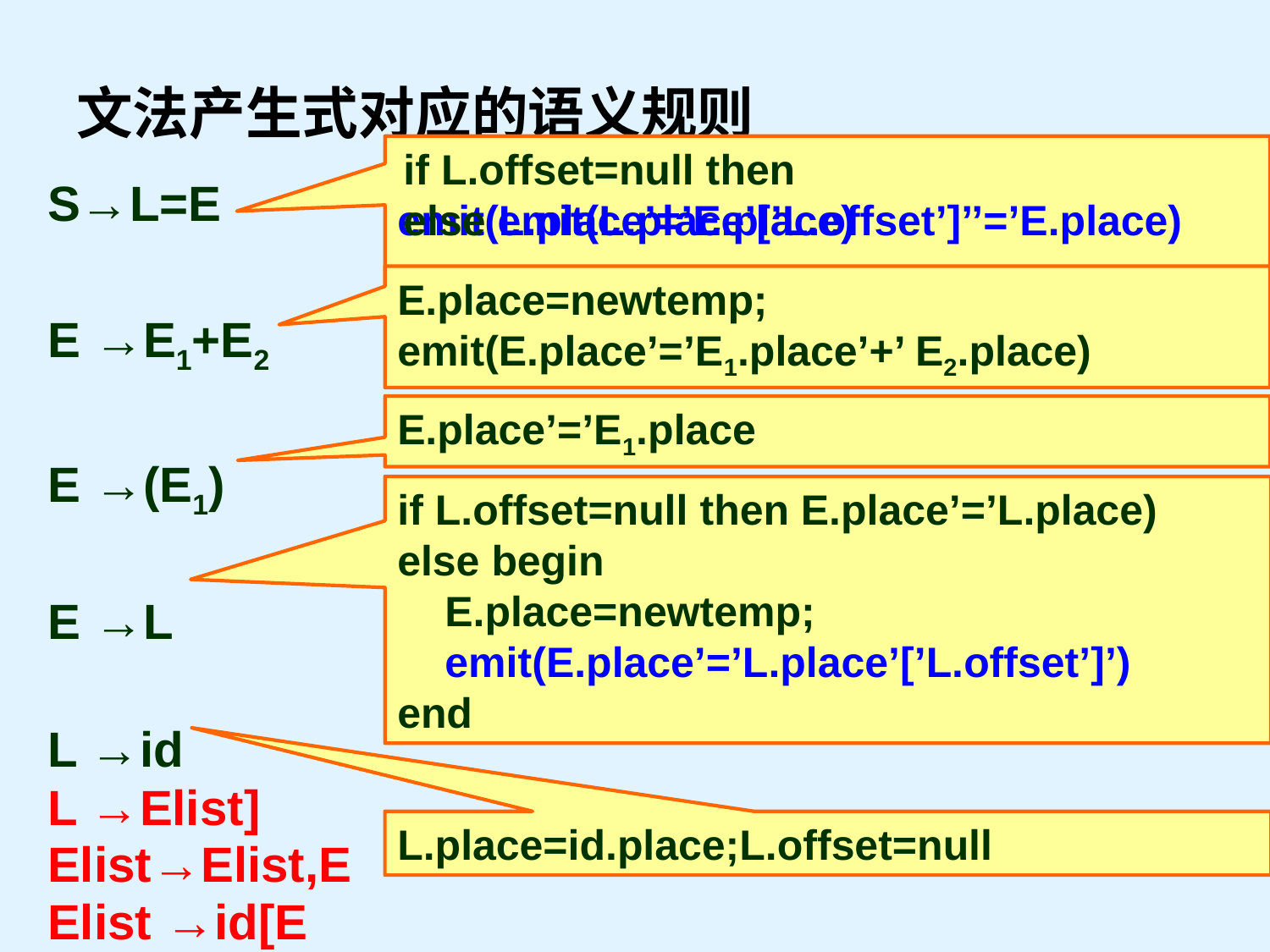

# 文法产生式对应的语义规则
S→L=E
E →E1+E2
E →(E1)
E →L
L →id
L →Elist]
Elist→Elist,E
Elist →id[E

                                   emit(L.place’=’E.place)

if L.offset=null then
else emit(L.place’[’L.offset’]’’=’E.place)
E.place=newtemp;
emit(E.place’=’E1.place’+’ E2.place)
E.place’=’E1.place
if L.offset=null then E.place’=’L.place)
else begin
    E.place=newtemp;
    emit(E.place’=’L.place’[’L.offset’]’)
end
L.place=id.place;L.offset=null